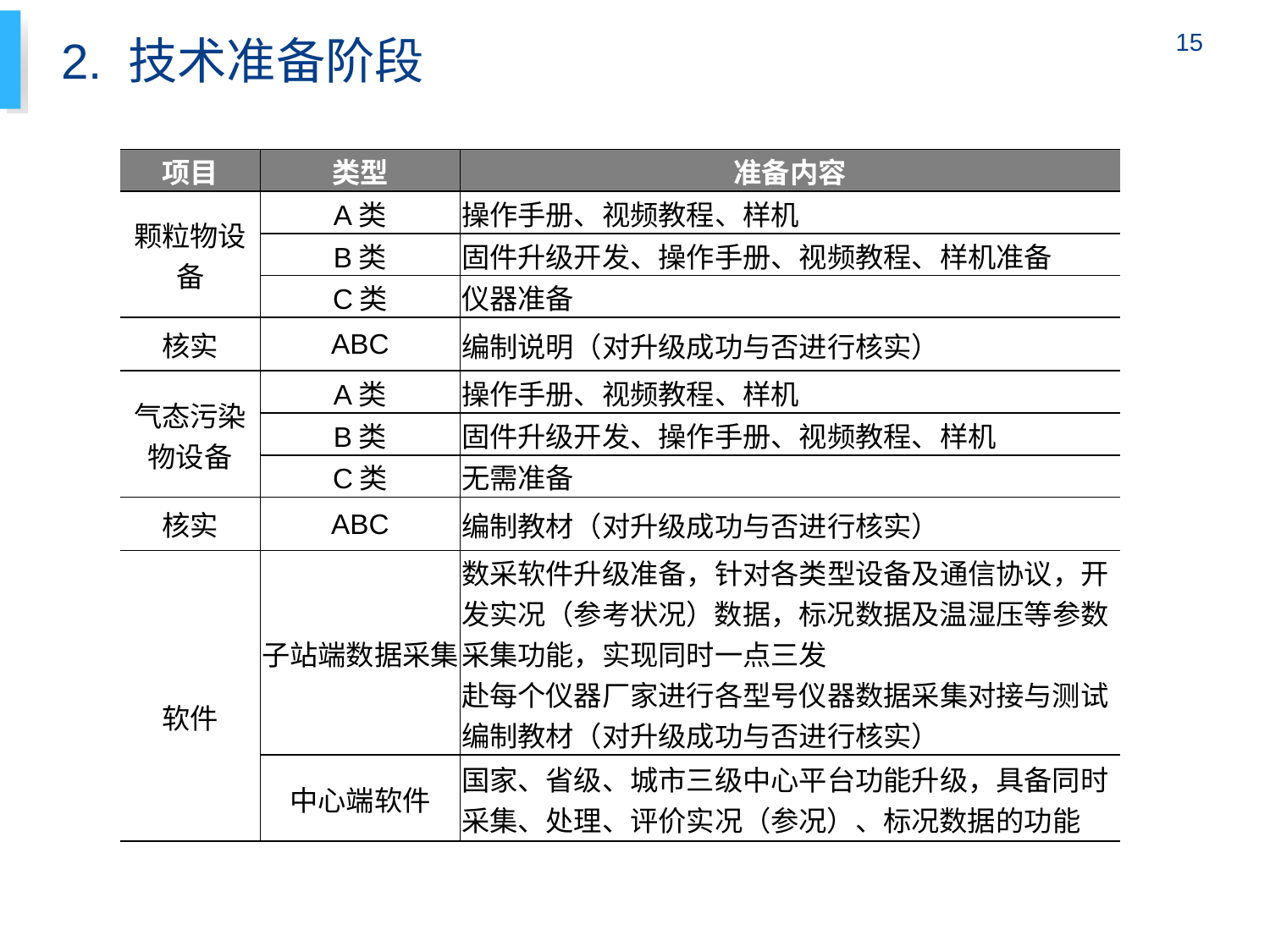

# 2. 技术准备阶段
15
| 项目 | 类型 | 准备内容 |
| --- | --- | --- |
| 颗粒物设备 | A类 | 操作手册、视频教程、样机 |
|  | B类 | 固件升级开发、操作手册、视频教程、样机准备 |
|  | C类 | 仪器准备 |
| 核实 | ABC | 编制说明（对升级成功与否进行核实） |
| 气态污染物设备 | A类 | 操作手册、视频教程、样机 |
|  | B类 | 固件升级开发、操作手册、视频教程、样机 |
|  | C类 | 无需准备 |
| 核实 | ABC | 编制教材（对升级成功与否进行核实） |
| 软件 | 子站端数据采集 | 数采软件升级准备，针对各类型设备及通信协议，开发实况（参考状况）数据，标况数据及温湿压等参数采集功能，实现同时一点三发 赴每个仪器厂家进行各型号仪器数据采集对接与测试 编制教材（对升级成功与否进行核实） |
|  | 中心端软件 | 国家、省级、城市三级中心平台功能升级，具备同时采集、处理、评价实况（参况）、标况数据的功能 |